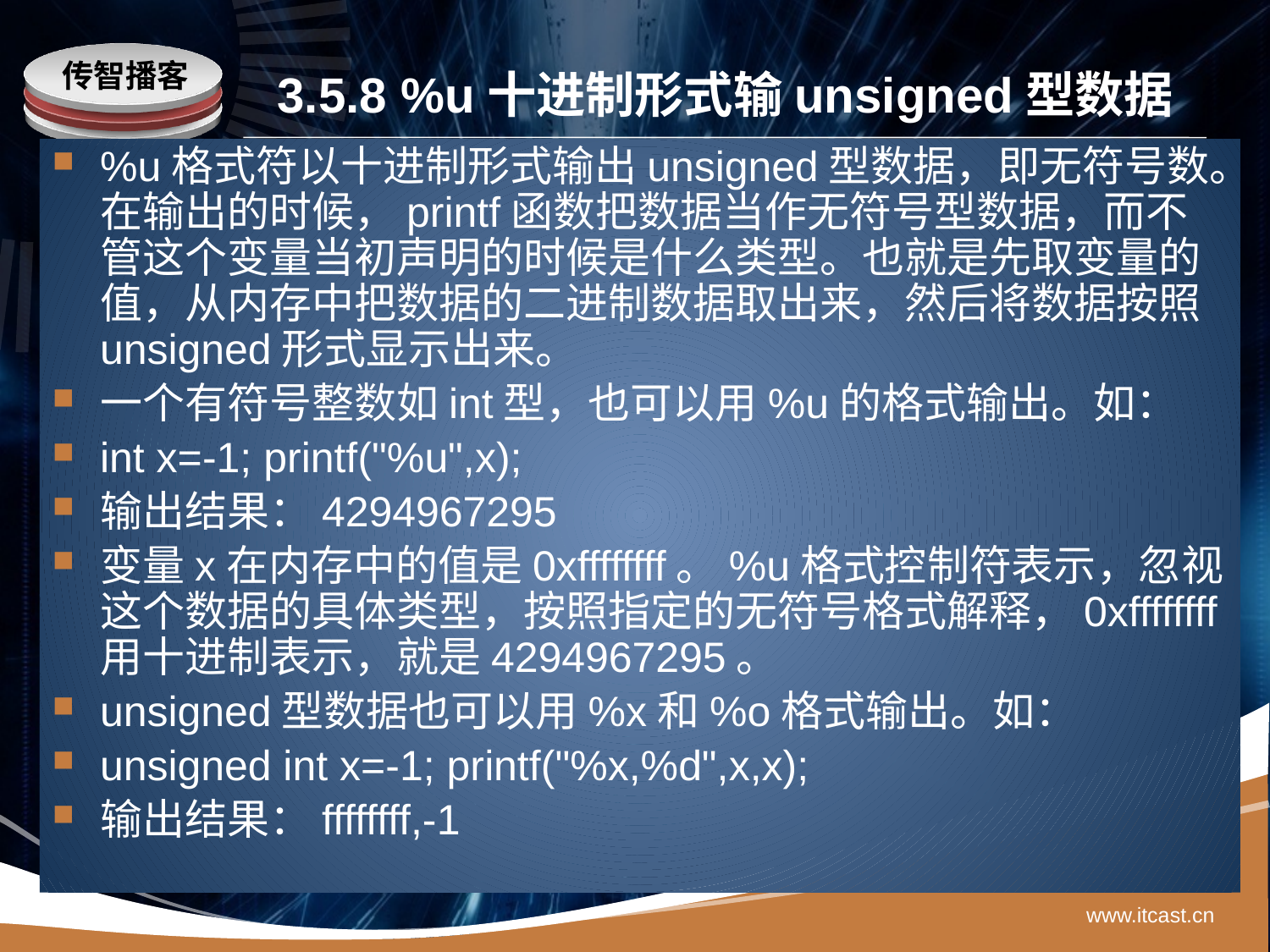

# 3.5.8 %u十进制形式输unsigned型数据
%u格式符以十进制形式输出unsigned型数据，即无符号数。在输出的时候，printf函数把数据当作无符号型数据，而不管这个变量当初声明的时候是什么类型。也就是先取变量的值，从内存中把数据的二进制数据取出来，然后将数据按照unsigned形式显示出来。
一个有符号整数如int型，也可以用%u的格式输出。如：
int x=-1; printf("%u",x);
输出结果：4294967295
变量x在内存中的值是0xffffffff。%u格式控制符表示，忽视这个数据的具体类型，按照指定的无符号格式解释，0xffffffff用十进制表示，就是4294967295。
unsigned型数据也可以用%x和%o格式输出。如：
unsigned int x=-1; printf("%x,%d",x,x);
输出结果：ffffffff,-1

www.itcast.cn